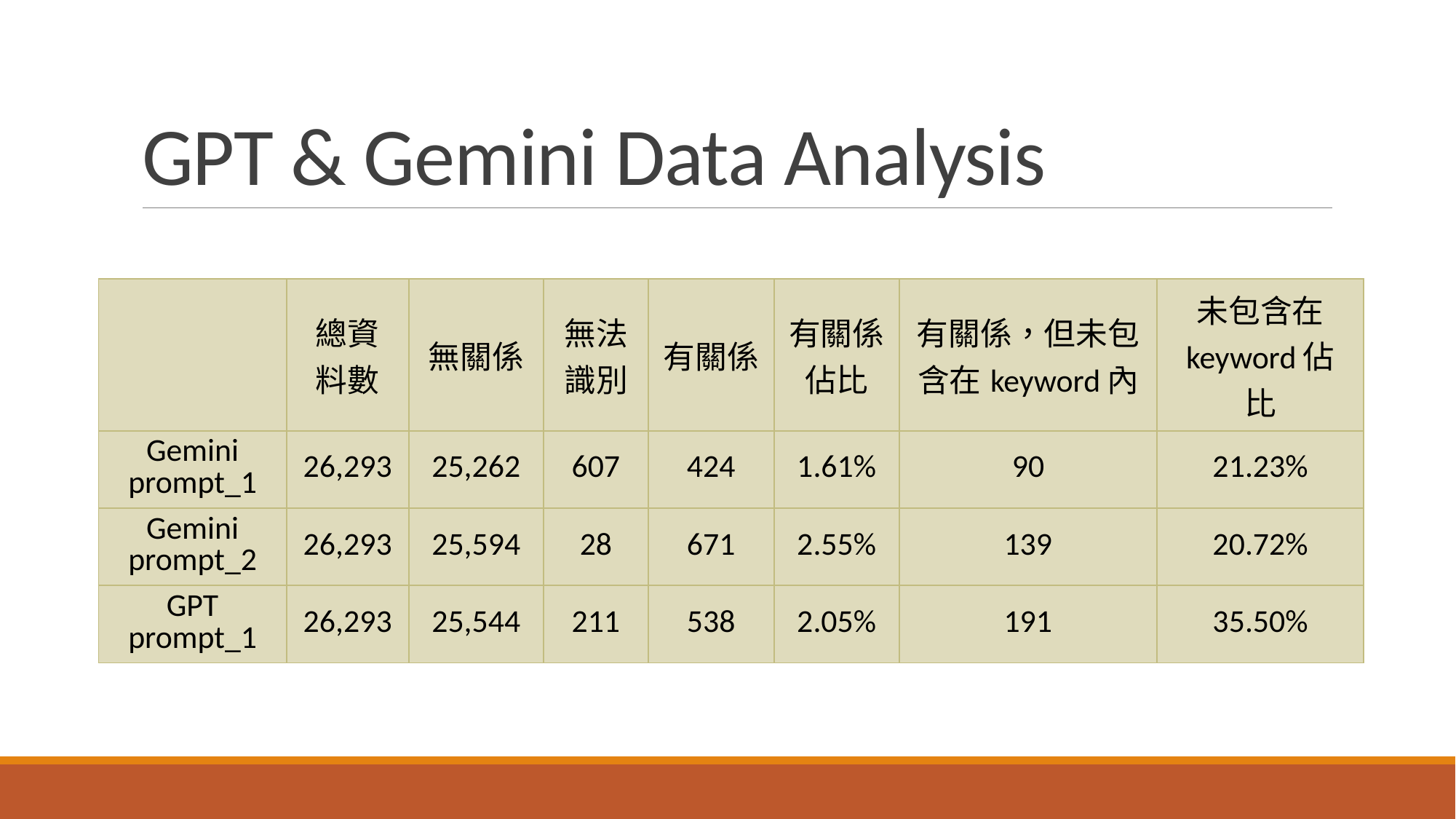

# GPT & Gemini Data Analysis
|  | 總資料數 | 無關係 | 無法識別 | 有關係 | 有關係佔比 | 有關係，但未包含在keyword內 | 未包含在 keyword佔比 |
| --- | --- | --- | --- | --- | --- | --- | --- |
| Gemini prompt\_1 | 26,293 | 25,262 | 607 | 424 | 1.61% | 90 | 21.23% |
| Gemini prompt\_2 | 26,293 | 25,594 | 28 | 671 | 2.55% | 139 | 20.72% |
| GPT prompt\_1 | 26,293 | 25,544 | 211 | 538 | 2.05% | 191 | 35.50% |